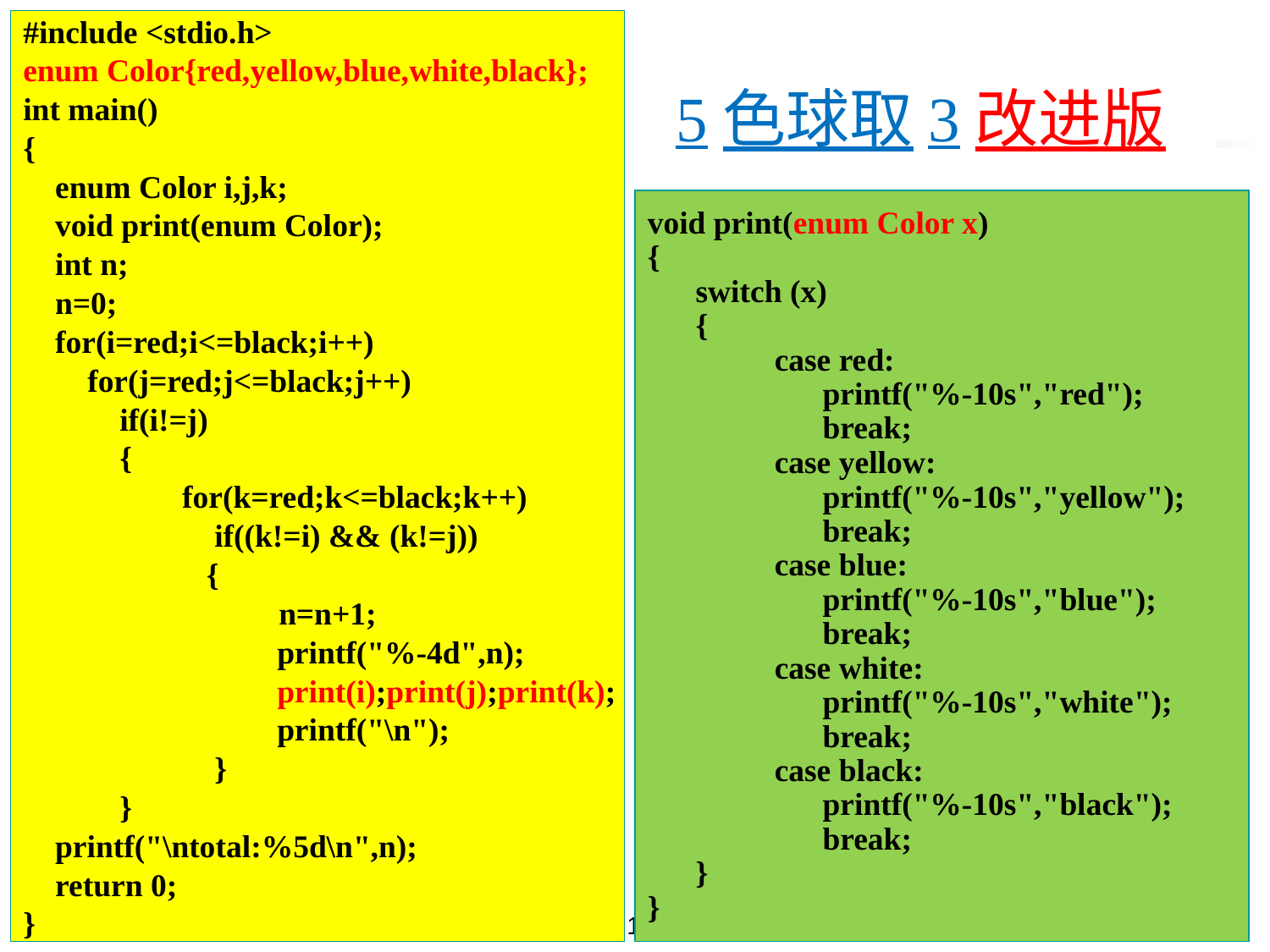

#include <stdio.h>
enum Color{red,yellow,blue,white,black};
int main()
{
    enum Color i,j,k;
    void print(enum Color);
    int n;
    n=0;
    for(i=red;i<=black;i++)
        for(j=red;j<=black;j++)
            if(i!=j)
            {
	    for(k=red;k<=black;k++)
	        if((k!=i) && (k!=j))
	       {
	                n=n+1;
		printf("%-4d",n);
		print(i);print(j);print(k);
		printf("\n");
	        }
            }
    printf("\ntotal:%5d\n",n);
    return 0;
}
5色球取3改进版
void print(enum Color x)
{
      switch (x)
      {
	case red:
	      printf("%-10s","red");
	      break;
	case yellow:
	      printf("%-10s","yellow");
	      break;
	case blue:
	      printf("%-10s","blue");
	      break;
	case white:
	      printf("%-10s","white");
	      break;
	case black:
	      printf("%-10s","black");
	      break;
      }
}
2023/12/12
王化雨 whuayu000@163.com 13306442222
31/36